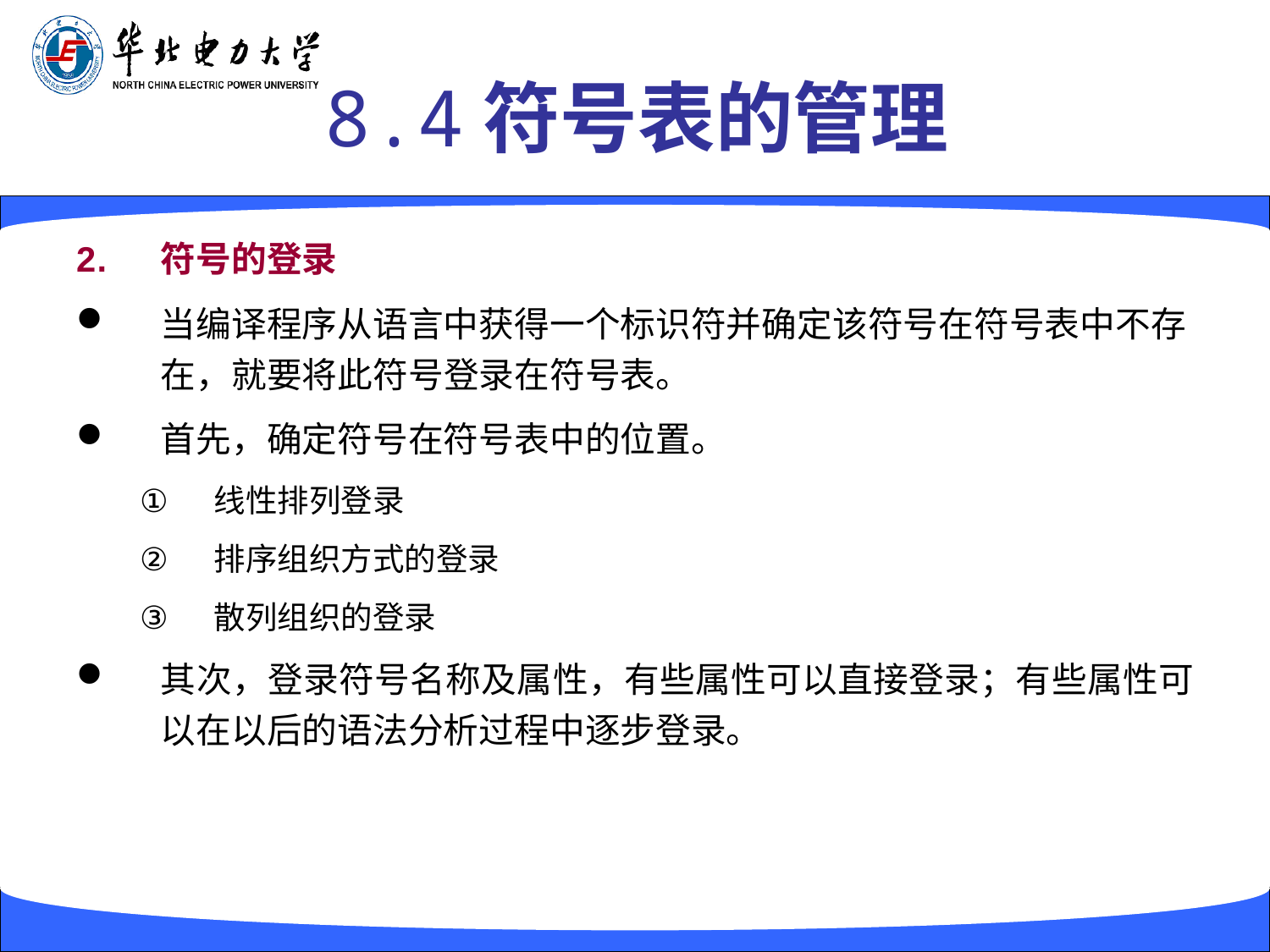

# 8.4符号表的管理
符号的登录
当编译程序从语言中获得一个标识符并确定该符号在符号表中不存在，就要将此符号登录在符号表。
首先，确定符号在符号表中的位置。
线性排列登录
排序组织方式的登录
散列组织的登录
其次，登录符号名称及属性，有些属性可以直接登录；有些属性可以在以后的语法分析过程中逐步登录。